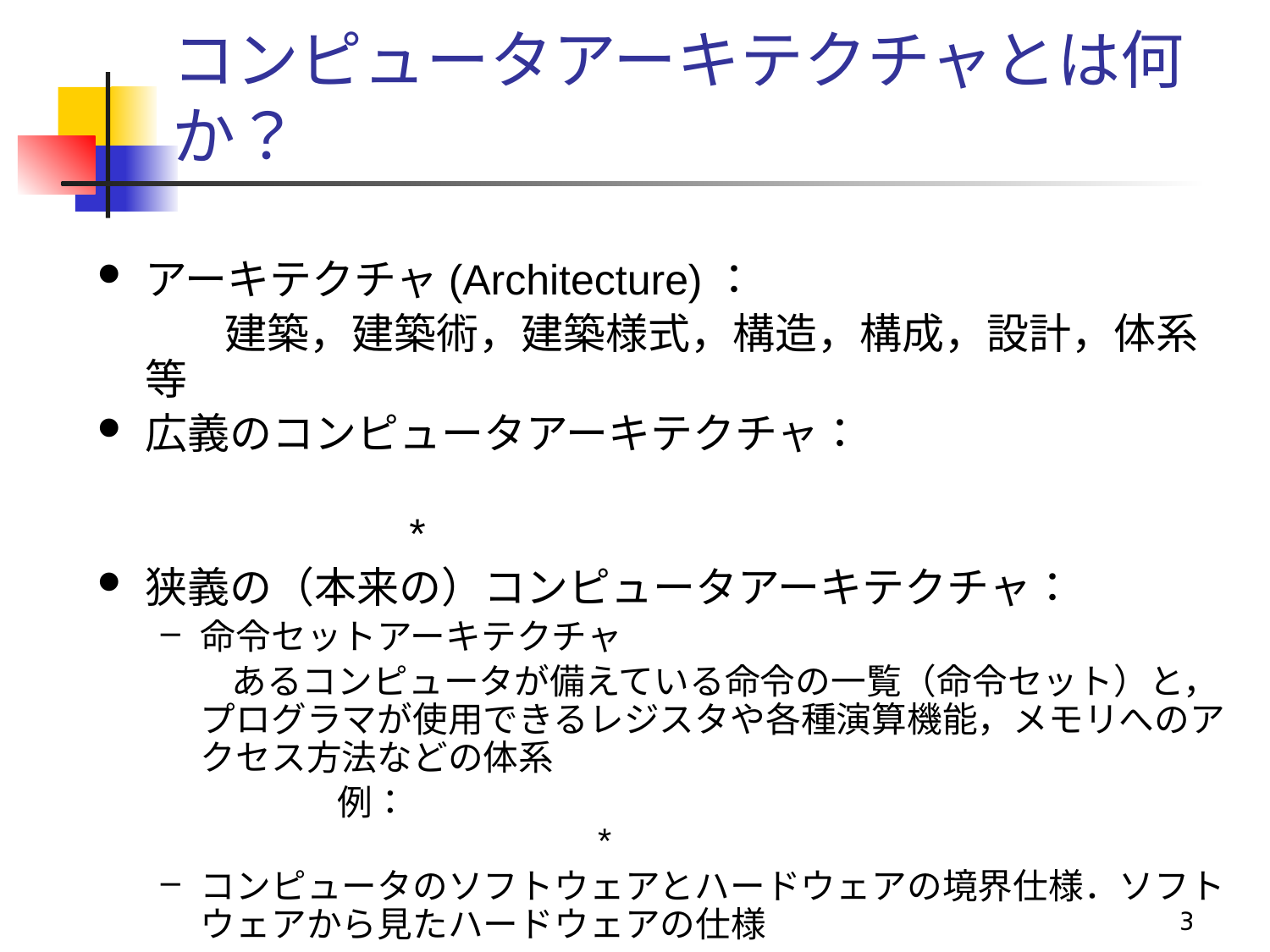

# コンピュータアーキテクチャとは何か？
アーキテクチャ(Architecture)：
　　　建築，建築術，建築様式，構造，構成，設計，体系 等
広義のコンピュータアーキテクチャ：
　　　　　　　　　　　　　　　　　　　　　　　　　　　　　　　　*
狭義の（本来の）コンピュータアーキテクチャ：
命令セットアーキテクチャ
　　あるコンピュータが備えている命令の一覧（命令セット）と，プログラマが使用できるレジスタや各種演算機能，メモリへのアクセス方法などの体系
　　　　　例： 　　　　　　　　　　　　　　　　　　　　　　　　　　　　　　　　　*
コンピュータのソフトウェアとハードウェアの境界仕様．ソフトウェアから見たハードウェアの仕様
3